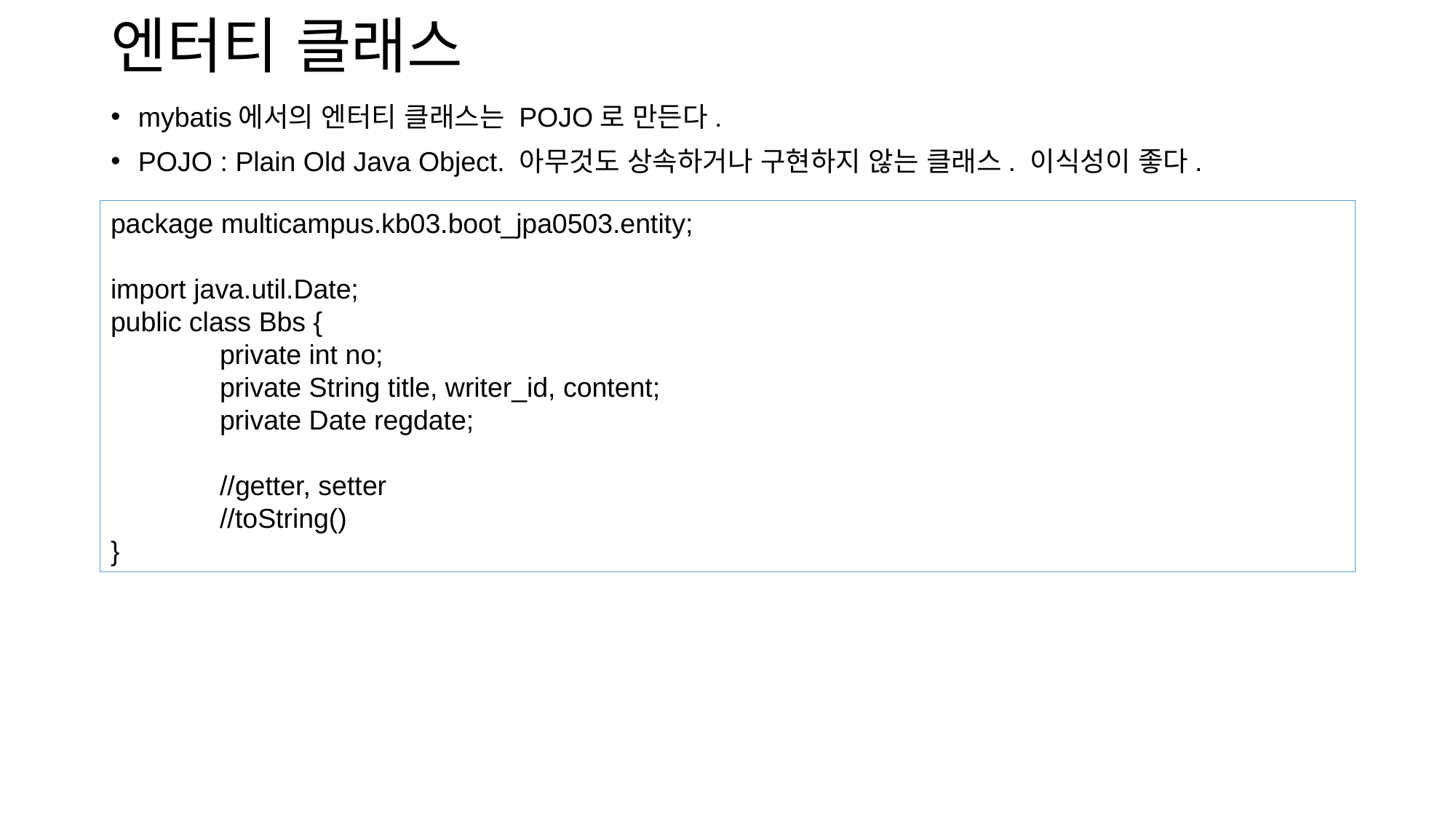

# 엔터티 클래스
mybatis에서의 엔터티 클래스는 POJO로 만든다.
POJO : Plain Old Java Object. 아무것도 상속하거나 구현하지 않는 클래스. 이식성이 좋다.
package multicampus.kb03.boot_jpa0503.entity;

import java.util.Date;
public class Bbs {
	private int no;
	private String title, writer_id, content;
	private Date regdate;

	//getter, setter
   	//toString()
}